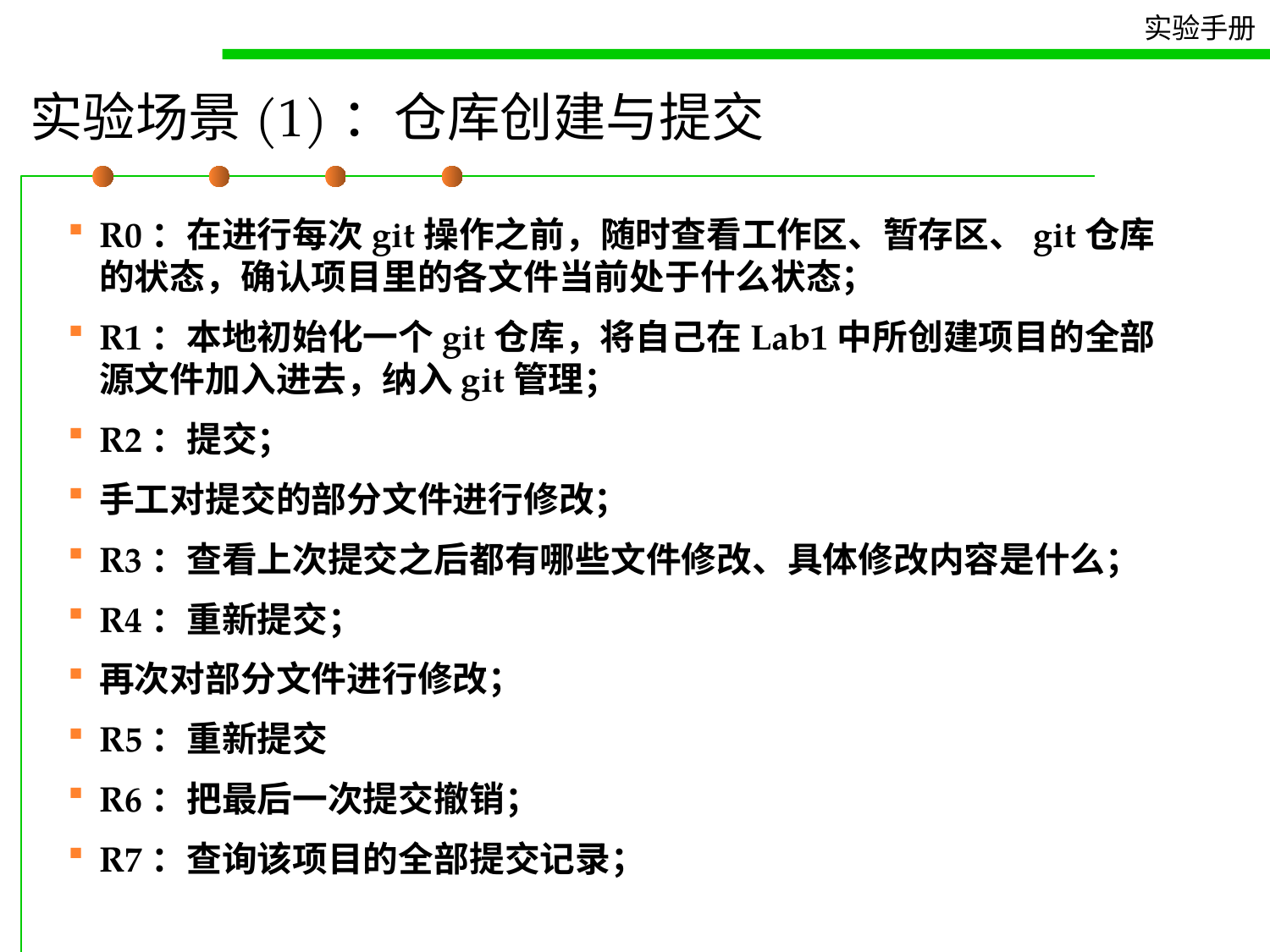

# 实验场景(1)：仓库创建与提交
R0：在进行每次git操作之前，随时查看工作区、暂存区、git仓库的状态，确认项目里的各文件当前处于什么状态；
R1：本地初始化一个git仓库，将自己在Lab1中所创建项目的全部源文件加入进去，纳入git管理；
R2：提交；
手工对提交的部分文件进行修改；
R3：查看上次提交之后都有哪些文件修改、具体修改内容是什么；
R4：重新提交；
再次对部分文件进行修改；
R5：重新提交
R6：把最后一次提交撤销；
R7：查询该项目的全部提交记录；